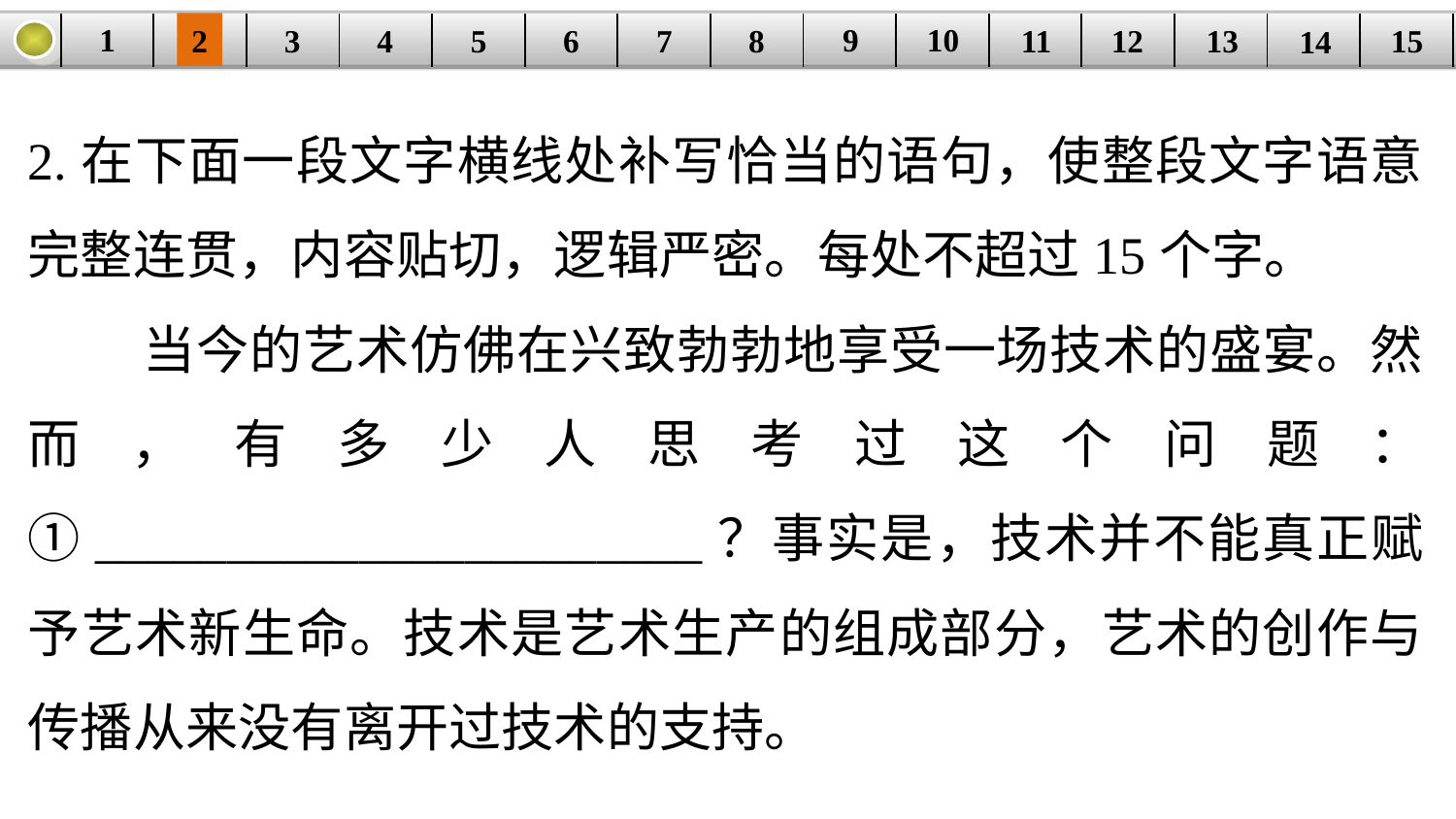

9
10
1
3
4
5
6
8
11
2
12
15
|  |  |  |  |  |  |  |  |  |  |  |  |  |  |  |
| --- | --- | --- | --- | --- | --- | --- | --- | --- | --- | --- | --- | --- | --- | --- |
7
13
14

2.在下面一段文字横线处补写恰当的语句，使整段文字语意完整连贯，内容贴切，逻辑严密。每处不超过15个字。
        当今的艺术仿佛在兴致勃勃地享受一场技术的盛宴。然而，有多少人思考过这个问题：①_______________________？事实是，技术并不能真正赋予艺术新生命。技术是艺术生产的组成部分，艺术的创作与传播从来没有离开过技术的支持。